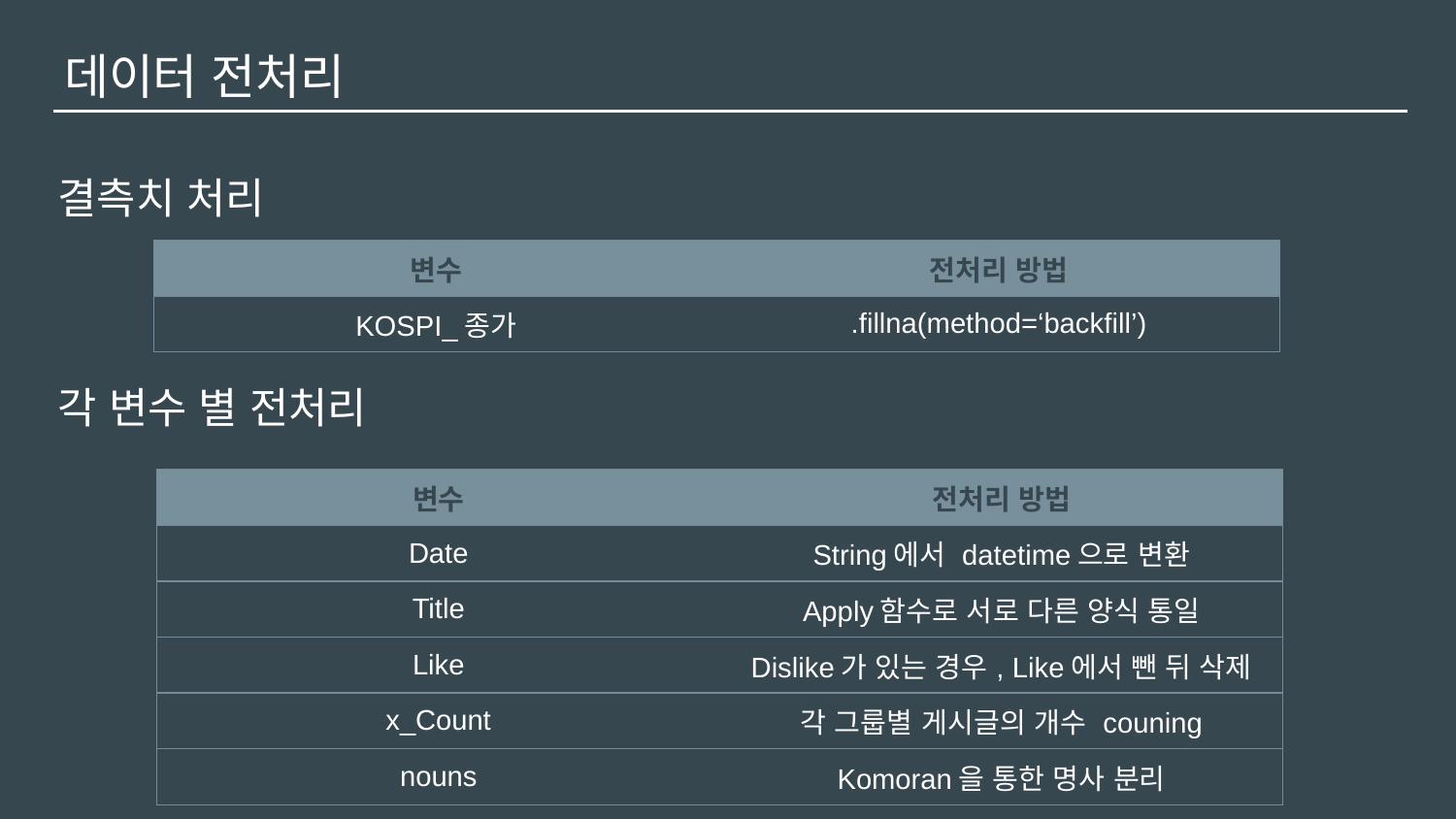

# 데이터 전처리
결측치 처리

각 변수 별 전처리

| 변수 | 전처리 방법 |
| --- | --- |
| KOSPI\_종가 | .fillna(method=‘backfill’) |
| 변수 | 전처리 방법 |
| --- | --- |
| Date | String에서 datetime으로 변환 |
| Title | Apply함수로 서로 다른 양식 통일 |
| Like | Dislike가 있는 경우, Like에서 뺀 뒤 삭제 |
| x\_Count | 각 그룹별 게시글의 개수 couning |
| nouns | Komoran을 통한 명사 분리 |